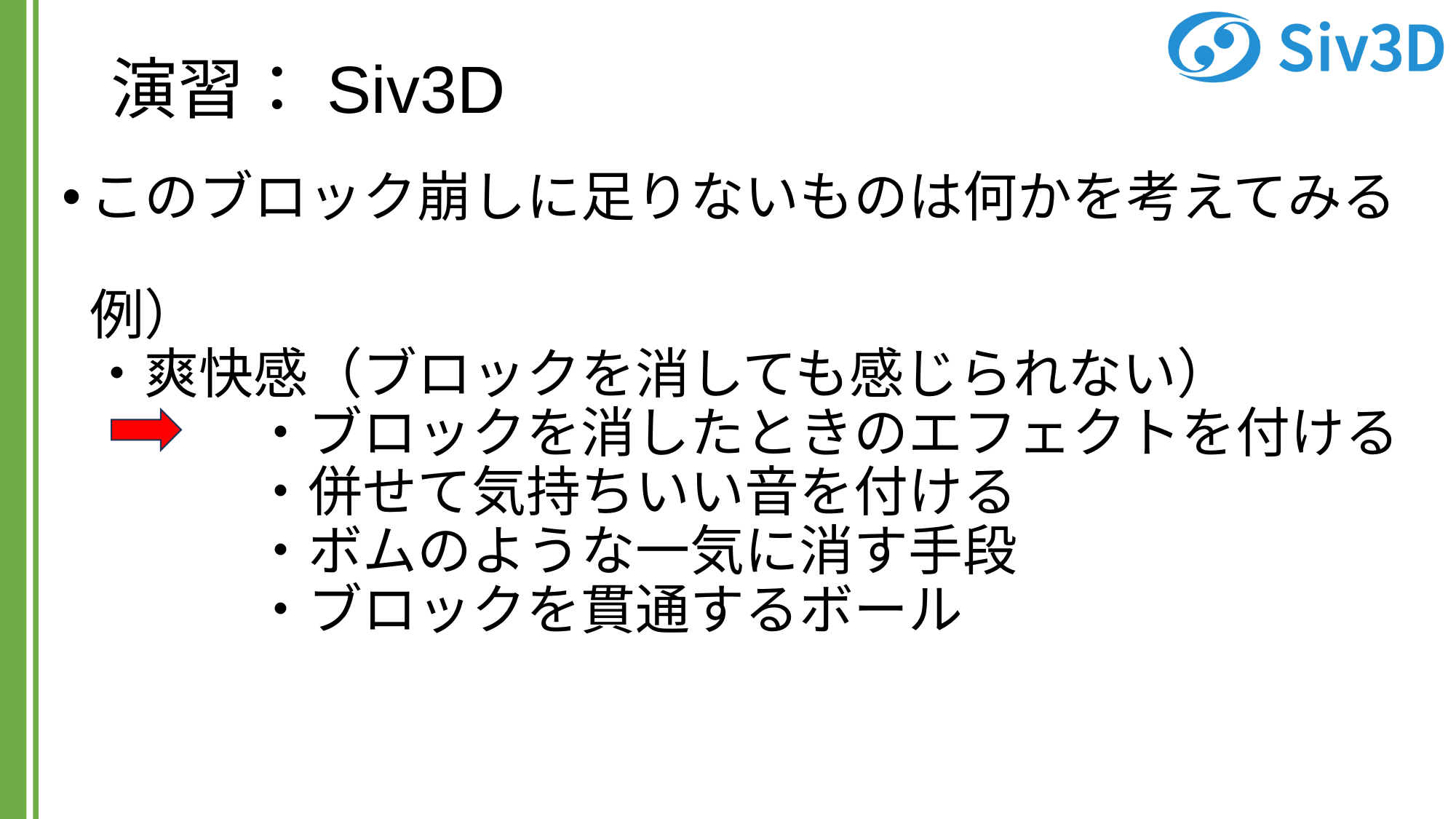

# 演習：Siv3D
このブロック崩しに足りないものは何かを考えてみる
例）
・爽快感（ブロックを消しても感じられない）
　　　・ブロックを消したときのエフェクトを付ける
　　　・併せて気持ちいい音を付ける
　　　・ボムのような一気に消す手段
　　　・ブロックを貫通するボール